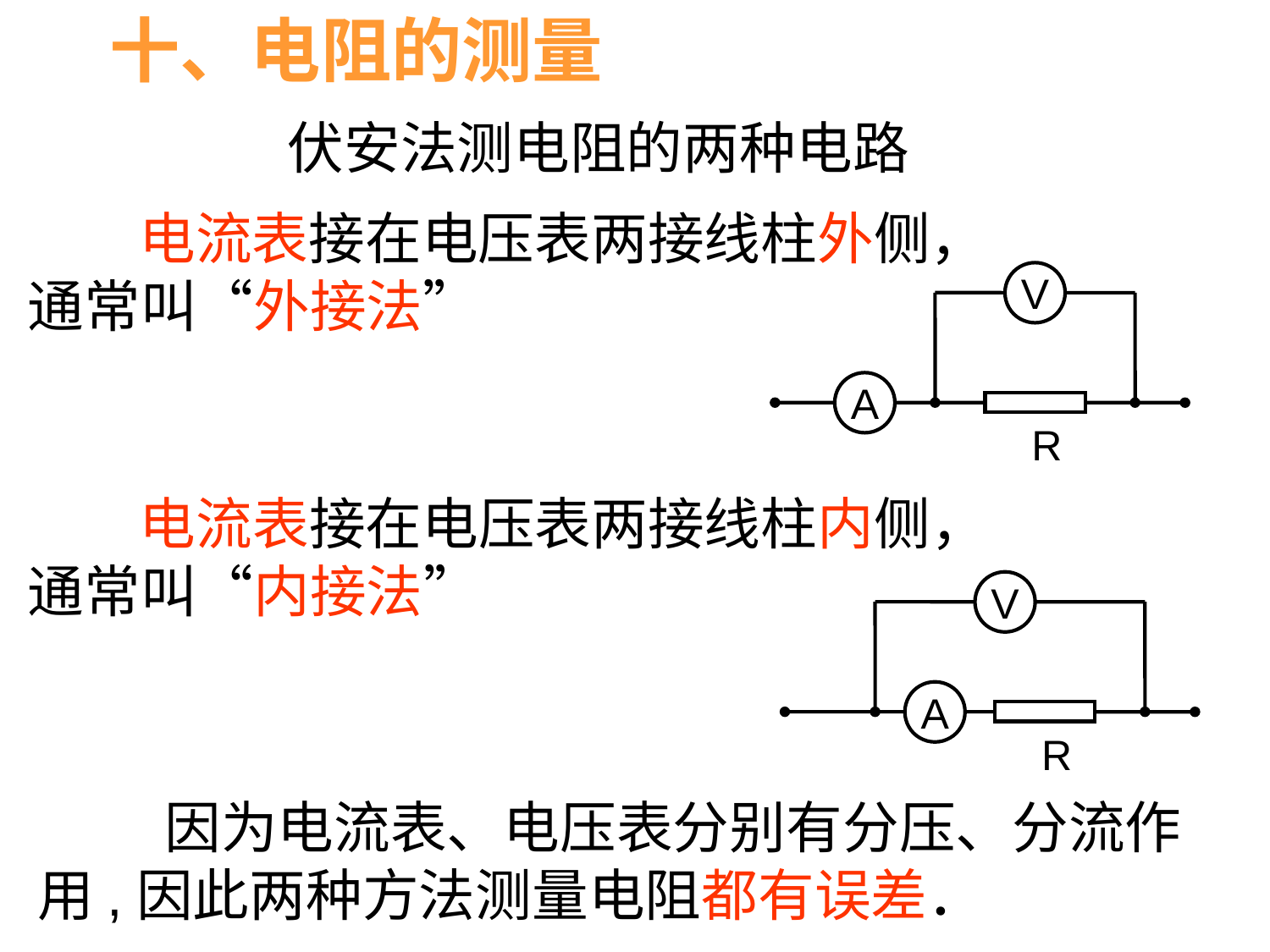

十、电阻的测量
伏安法测电阻的两种电路
电流表接在电压表两接线柱外侧，通常叫“外接法”
V

A

R

电流表接在电压表两接线柱内侧，通常叫“内接法”
V

A

R
    因为电流表、电压表分别有分压、分流作用,因此两种方法测量电阻都有误差．